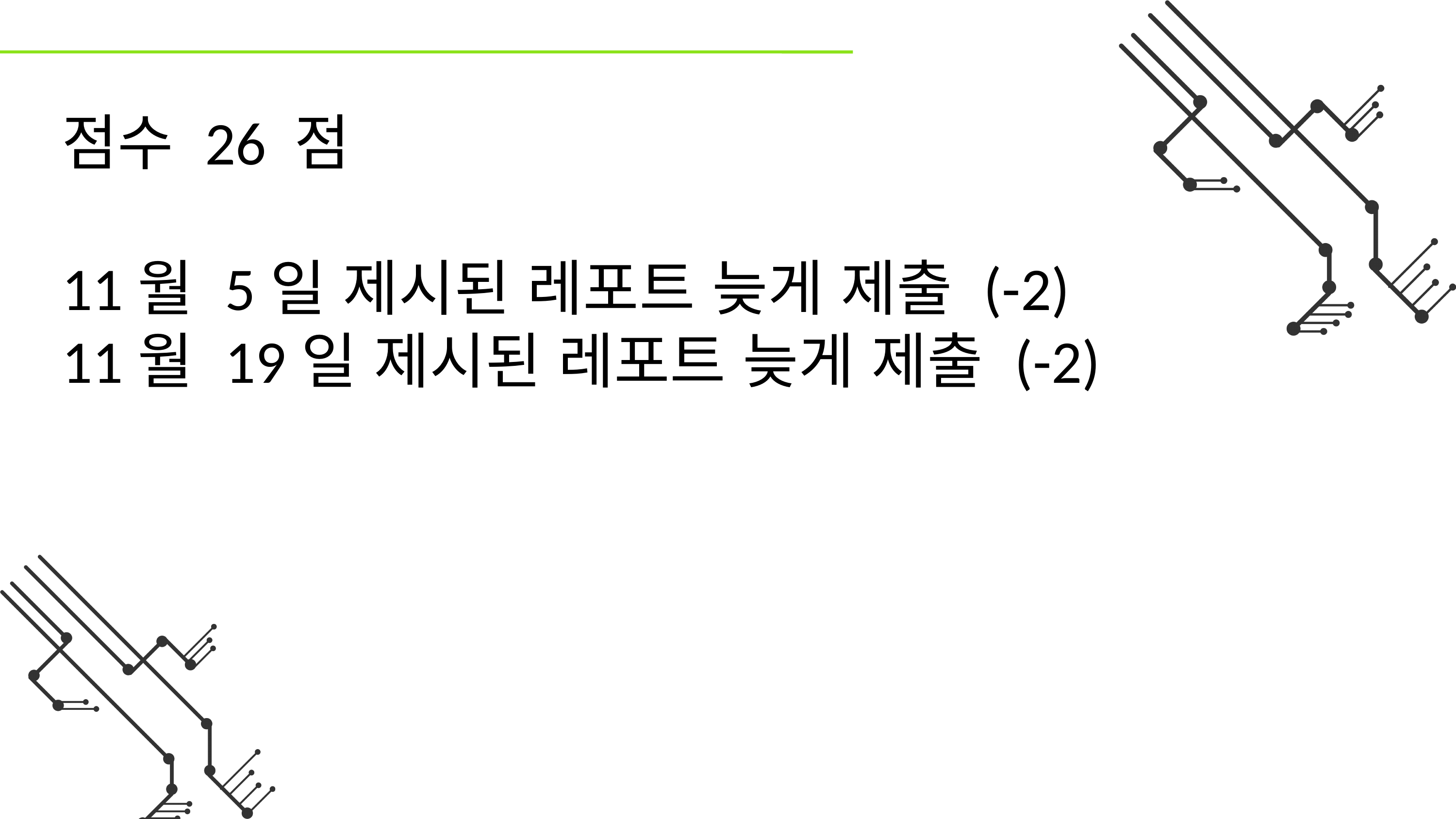

점수 26 점

11월 5일 제시된 레포트 늦게 제출 (-2)
11월 19일 제시된 레포트 늦게 제출 (-2)